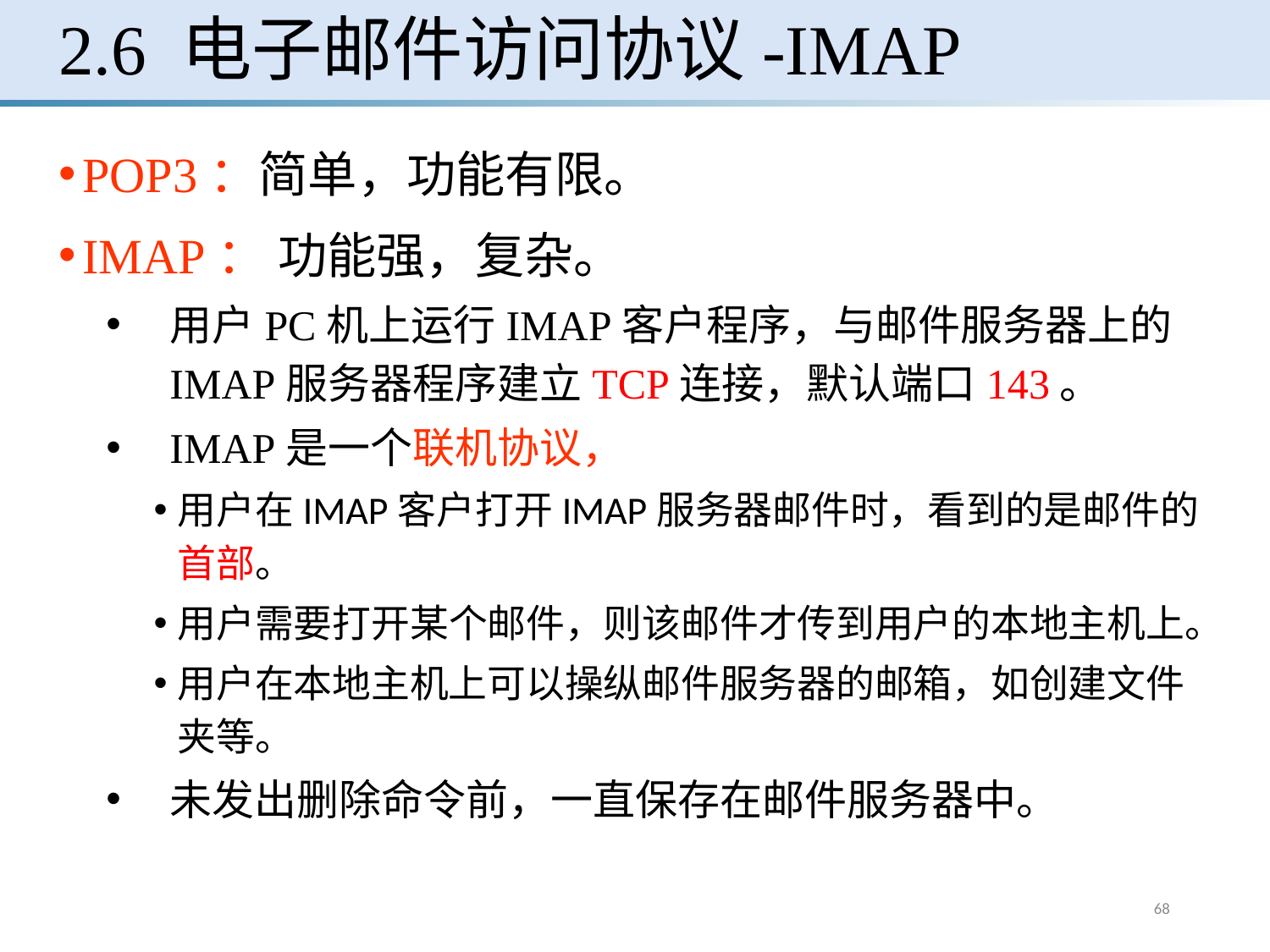

# 2.6 电子邮件访问协议-IMAP
POP3：简单，功能有限。
IMAP： 功能强，复杂。
用户PC机上运行IMAP客户程序，与邮件服务器上的IMAP服务器程序建立TCP连接，默认端口143。
IMAP是一个联机协议，
用户在IMAP客户打开IMAP服务器邮件时，看到的是邮件的首部。
用户需要打开某个邮件，则该邮件才传到用户的本地主机上。
用户在本地主机上可以操纵邮件服务器的邮箱，如创建文件夹等。
未发出删除命令前，一直保存在邮件服务器中。

68